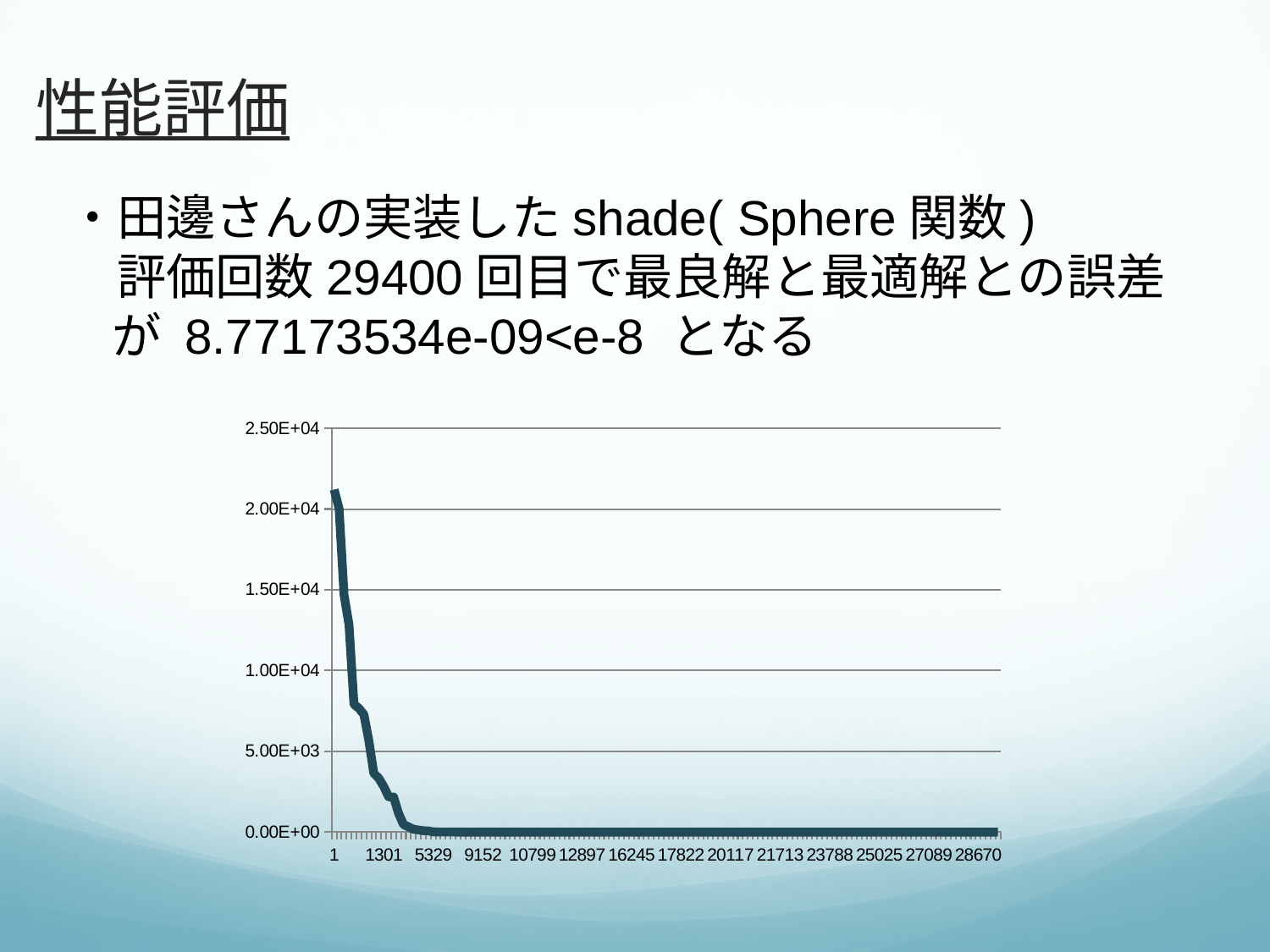

性能評価
・田邊さんの実装したshade( Sphere関数)
　評価回数29400回目で最良解と最適解との誤差
   が 8.77173534e-09<e-8 となる

### Chart

| Category |  |
|---|---|
| 1.0 | 21199.8663 |
| 10.0 | 20021.3892 |
| 18.0 | 14673.9336 |
| 34.0 | 12847.4419 |
| 118.0 | 7913.69626 |
| 418.0 | 7663.46623 |
| 518.0 | 7280.23809 |
| 624.0 | 5656.50627 |
| 710.0 | 3640.10484 |
| 1110.0 | 3338.0264 |
| 1301.0 | 2831.99321 |
| 1418.0 | 2189.16489 |
| 1518.0 | 2182.70881 |
| 1618.0 | 1166.49403 |
| 1718.0 | 470.073814 |
| 3477.0 | 329.32134 |
| 3577.0 | 185.583898 |
| 4646.0 | 136.847422 |
| 4911.0 | 90.1560578 |
| 5129.0 | 80.9970142 |
| 5329.0 | 17.6202883 |
| 6830.0 | 9.83677882 |
| 7433.0 | 8.62007099 |
| 7726.0 | 6.82774521 |
| 7875.0 | 6.36852221 |
| 8026.0 | 3.6134773 |
| 8226.0 | 3.35089061 |
| 8437.0 | 3.21800709 |
| 8526.0 | 2.70674226 |
| 8936.0 | 2.36739885 |
| 9152.0 | 1.43748845 |
| 9536.0 | 1.42994647 |
| 9552.0 | 1.25898307 |
| 9731.0 | 1.09868903 |
| 9847.0 | 1.0581543 |
| 10099.0 | 0.98717816 |
| 10199.0 | 0.847086603 |
| 10443.0 | 0.828583818 |
| 10569.0 | 0.778135832 |
| 10673.0 | 0.519266565 |
| 10799.0 | 0.404157283 |
| 10908.0 | 0.211798235 |
| 11508.0 | 0.199241282 |
| 11530.0 | 0.197509196 |
| 11573.0 | 0.134983217 |
| 11748.0 | 0.0700121997 |
| 12148.0 | 0.0680643102 |
| 12348.0 | 0.0678832495 |
| 12448.0 | 0.0596856582 |
| 12548.0 | 0.0499570893 |
| 12897.0 | 0.046280241 |
| 12920.0 | 0.0426731187 |
| 13145.0 | 0.0143325962 |
| 13445.0 | 0.0126568231 |
| 14606.0 | 0.00880893979 |
| 14773.0 | 0.00839877737 |
| 15198.0 | 0.00806990812 |
| 15238.0 | 0.00336149285 |
| 15445.0 | 0.00249898382 |
| 16145.0 | 0.00199639461 |
| 16245.0 | 0.00160997892 |
| 16862.0 | 0.00156215822 |
| 16955.0 | 0.00130877934 |
| 17038.0 | 0.00102781117 |
| 17288.0 | 0.000984958567 |
| 17322.0 | 0.000981181913 |
| 17422.0 | 0.000850035196 |
| 17606.0 | 0.000832509549 |
| 17622.0 | 0.000769550369 |
| 17638.0 | 0.000479629953 |
| 17822.0 | 0.000376039399 |
| 18238.0 | 0.000322485323 |
| 18349.0 | 0.000304482738 |
| 18421.0 | 0.000237610716 |
| 18449.0 | 0.000150228707 |
| 18921.0 | 0.000142658844 |
| 19122.0 | 0.000125360292 |
| 19344.0 | 9.70944794e-05 |
| 19395.0 | 6.96285034e-05 |
| 19417.0 | 6.26129759e-05 |
| 20117.0 | 4.14204601e-05 |
| 20317.0 | 3.70085162e-05 |
| 20734.0 | 3.6468368e-05 |
| 20774.0 | 2.83422128e-05 |
| 20974.0 | 2.76086173e-05 |
| 20994.0 | 2.71169293e-05 |
| 21122.0 | 2.67953224e-05 |
| 21246.0 | 2.20224263e-05 |
| 21322.0 | 1.85580196e-05 |
| 21522.0 | 1.7338239e-05 |
| 21713.0 | 1.53875826e-05 |
| 21822.0 | 1.42116814e-05 |
| 21831.0 | 7.40246753e-06 |
| 21892.0 | 7.03028263e-06 |
| 22292.0 | 6.66191966e-06 |
| 22447.0 | 4.09588984e-06 |
| 22651.0 | 3.70992973e-06 |
| 22748.0 | 2.98936379e-06 |
| 22951.0 | 2.62842718e-06 |
| 23306.0 | 2.04954165e-06 |
| 23788.0 | 1.96937413e-06 |
| 23813.0 | 1.68058023e-06 |
| 23940.0 | 1.35250548e-06 |
| 24268.0 | 1.26155351e-06 |
| 24273.0 | 1.14550119e-06 |
| 24406.0 | 9.93980507e-07 |
| 24486.0 | 8.51053414e-07 |
| 24668.0 | 7.25889095e-07 |
| 24768.0 | 5.8149385e-07 |
| 24825.0 | 5.52810889e-07 |
| 25025.0 | 5.19502123e-07 |
| 25026.0 | 4.8833374e-07 |
| 25198.0 | 3.73874059e-07 |
| 25542.0 | 2.99353587e-07 |
| 25781.0 | 1.54261215e-07 |
| 26337.0 | 1.31623551e-07 |
| 26598.0 | 1.27115413e-07 |
| 26666.0 | 9.83416157e-08 |
| 26689.0 | 8.13987526e-08 |
| 26912.0 | 8.04826641e-08 |
| 27089.0 | 6.6743155e-08 |
| 27251.0 | 6.43709654e-08 |
| 27289.0 | 4.23725623e-08 |
| 27389.0 | 3.89535444e-08 |
| 27462.0 | 2.92952791e-08 |
| 27614.0 | 2.70991904e-08 |
| 27951.0 | 2.38587745e-08 |
| 28332.0 | 1.81357791e-08 |
| 28532.0 | 1.8131459e-08 |
| 28632.0 | 1.77037691e-08 |
| 28670.0 | 1.27060957e-08 |
| 28832.0 | 1.2196324e-08 |
| 28970.0 | 1.07239657e-08 |
| 29252.0 | 1.04248556e-08 |
| 29400.0 | 8.77173534e-09 |